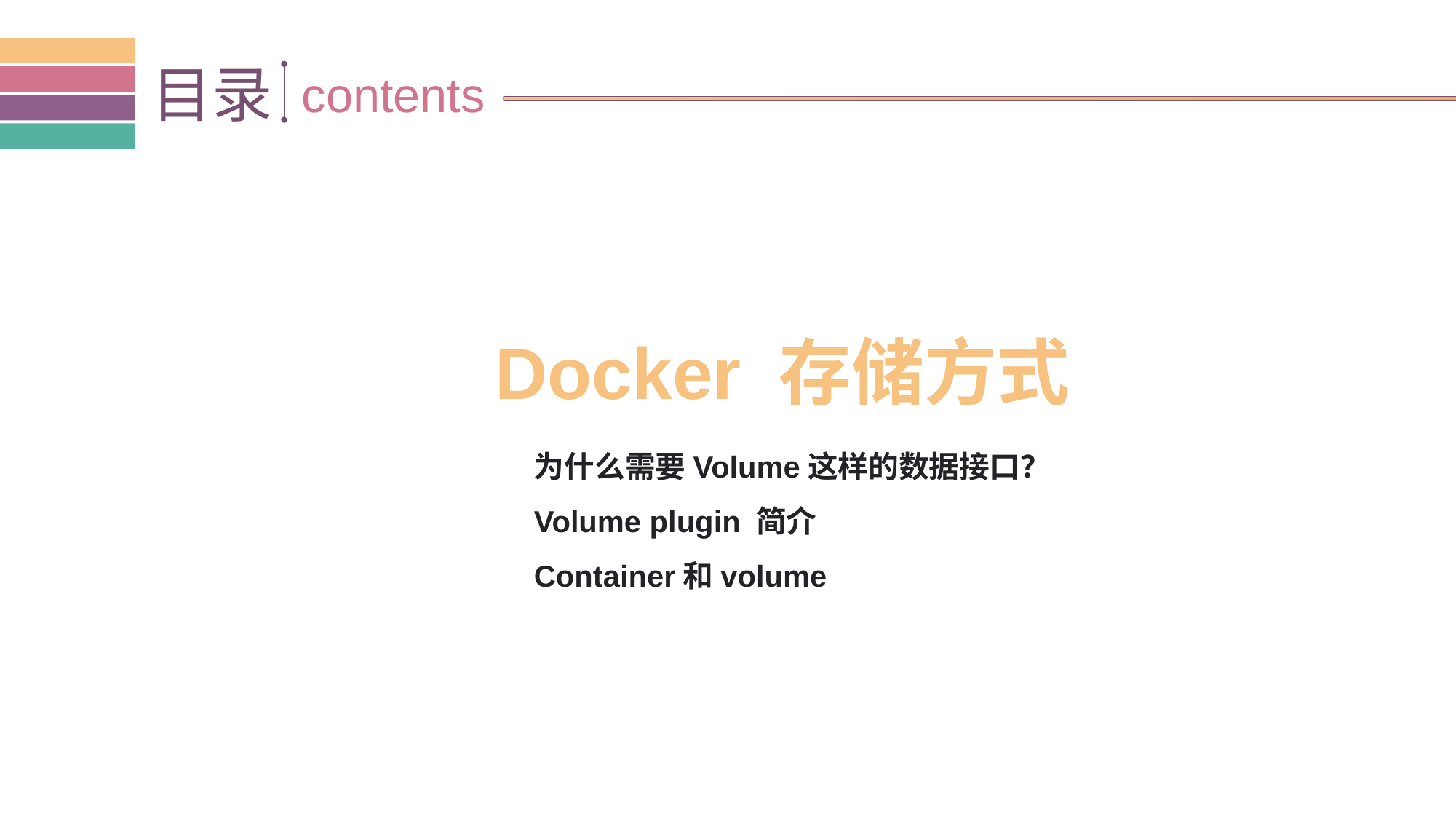

目录
contents

Docker 存储方式
为什么需要Volume这样的数据接口？
Volume plugin 简介
Container和volume